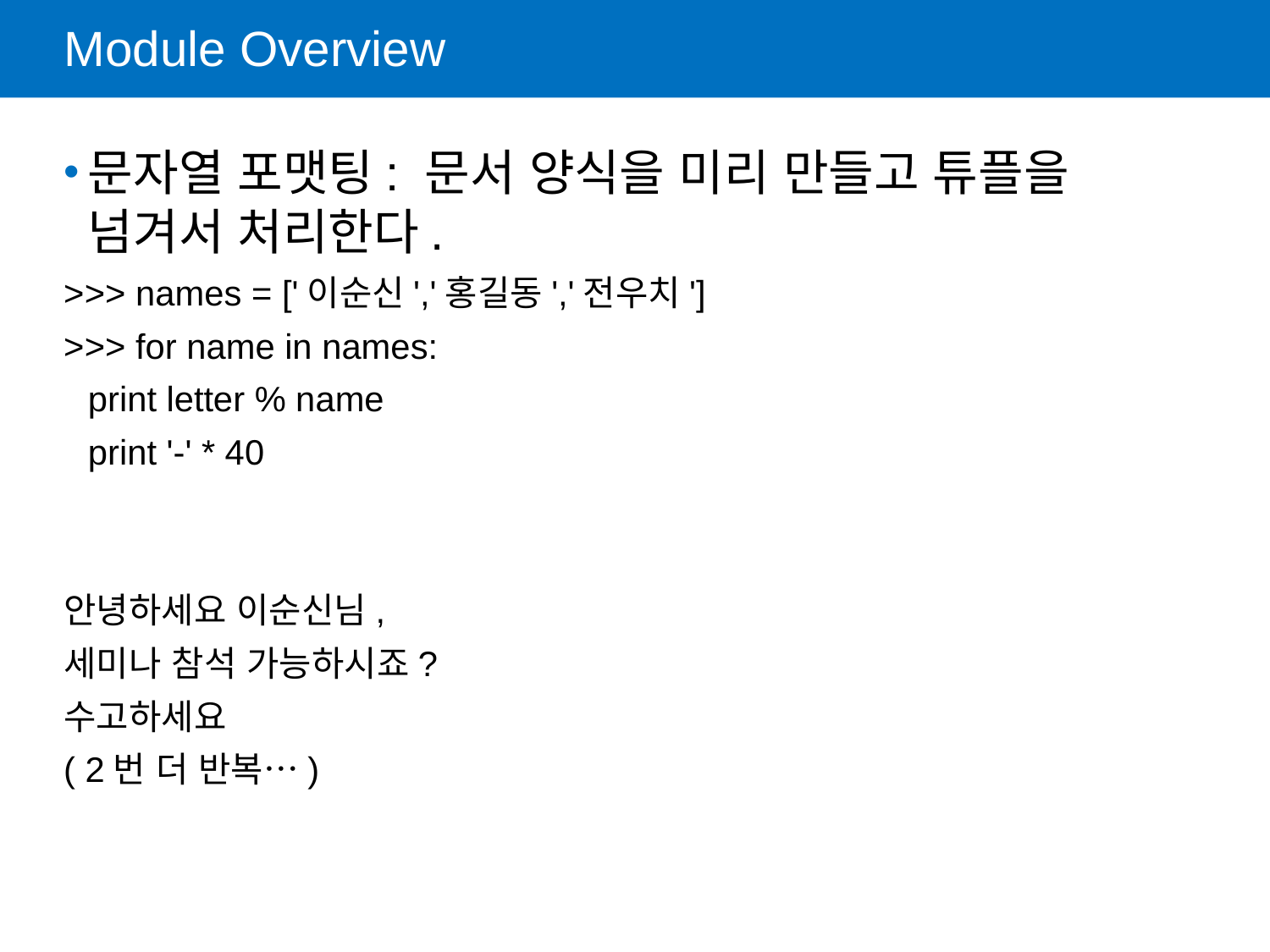

# Module Overview
문자열 포맷팅: 문서 양식을 미리 만들고 튜플을 넘겨서 처리한다.
>>> names = ['이순신','홍길동','전우치']
>>> for name in names:
	print letter % name
	print '-' * 40

안녕하세요 이순신님,
세미나 참석 가능하시죠?
수고하세요
( 2번 더 반복…)